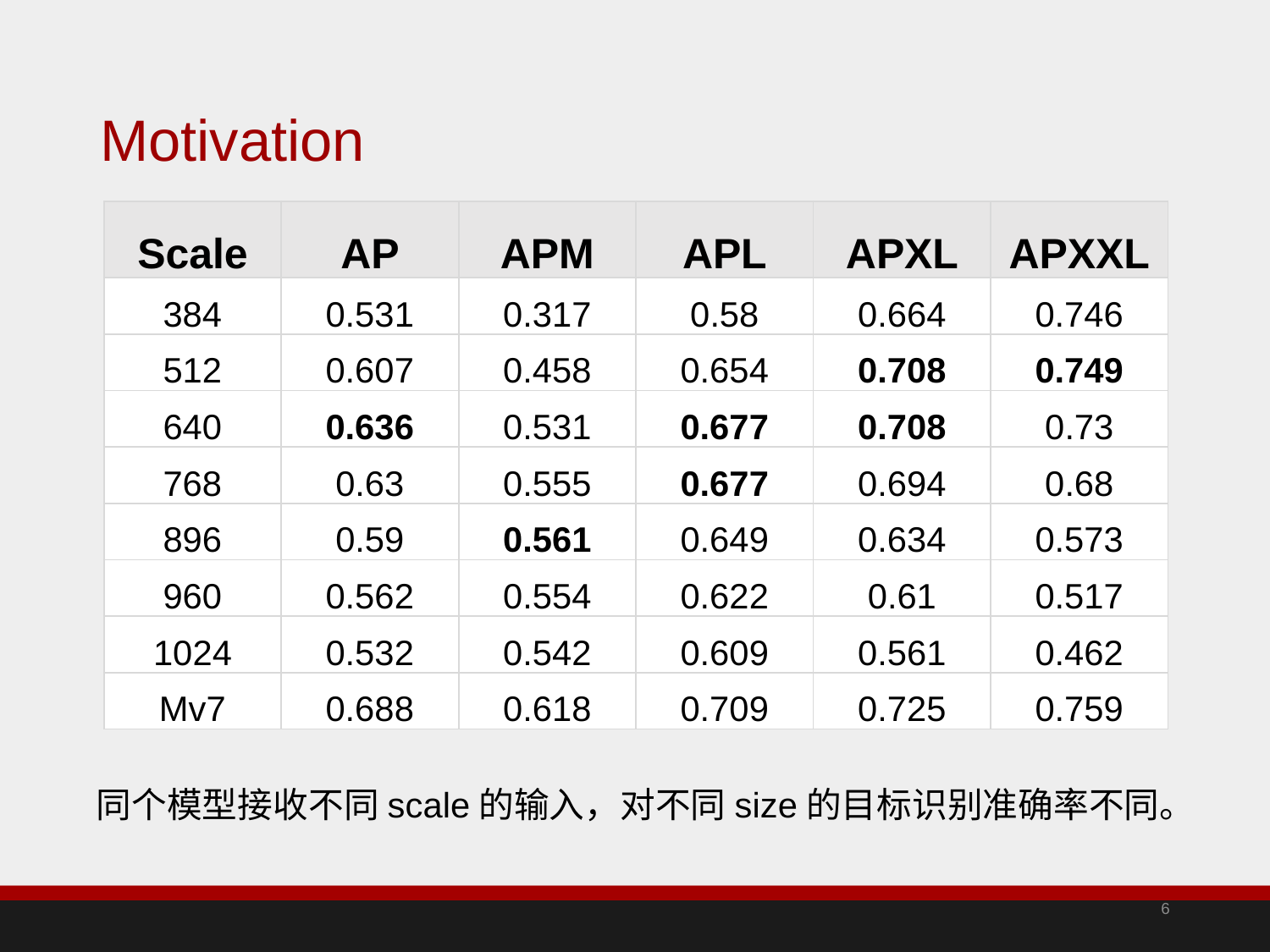

# Motivation
| Scale | AP | APM | APL | APXL | APXXL |
| --- | --- | --- | --- | --- | --- |
| 384 | 0.531 | 0.317 | 0.58 | 0.664 | 0.746 |
| 512 | 0.607 | 0.458 | 0.654 | 0.708 | 0.749 |
| 640 | 0.636 | 0.531 | 0.677 | 0.708 | 0.73 |
| 768 | 0.63 | 0.555 | 0.677 | 0.694 | 0.68 |
| 896 | 0.59 | 0.561 | 0.649 | 0.634 | 0.573 |
| 960 | 0.562 | 0.554 | 0.622 | 0.61 | 0.517 |
| 1024 | 0.532 | 0.542 | 0.609 | 0.561 | 0.462 |
| Mv7 | 0.688 | 0.618 | 0.709 | 0.725 | 0.759 |
同个模型接收不同scale的输入，对不同size的目标识别准确率不同。
6